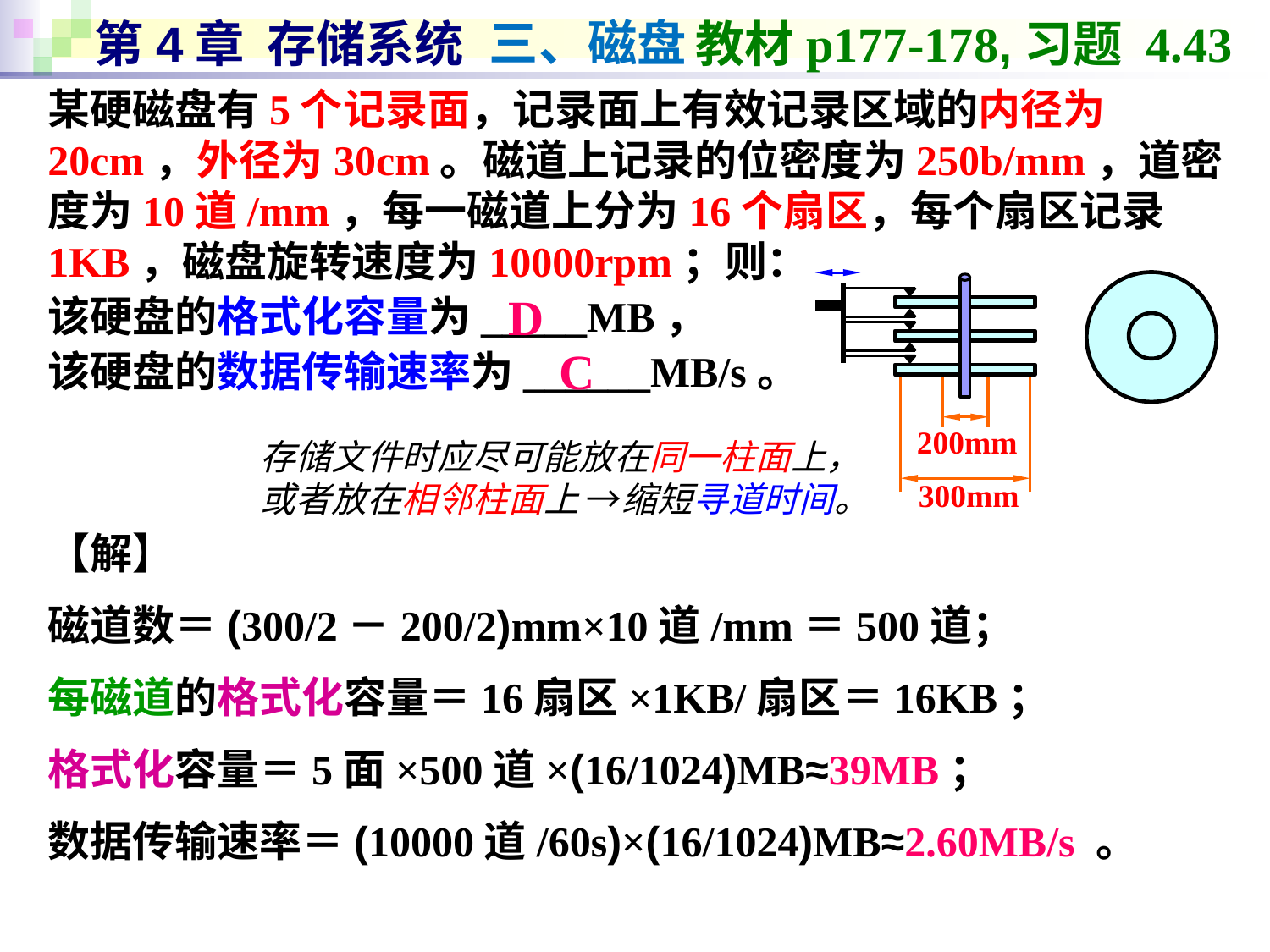

# 第4章  存储系统
三、磁盘
教材p177-178,习题 4.43
某硬磁盘有5个记录面，记录面上有效记录区域的内径为20cm，外径为30cm。磁道上记录的位密度为250b/mm，道密度为10道/mm，每一磁道上分为16个扇区，每个扇区记录1KB，磁盘旋转速度为10000rpm；则：
该硬盘的格式化容量为_____MB，
该硬盘的数据传输速率为______MB/s。

【解】
磁道数＝(300/2－200/2)mm×10道/mm＝500道；
每磁道的格式化容量＝16扇区×1KB/扇区＝16KB；
格式化容量＝5面×500道×(16/1024)MB≈39MB；
数据传输速率＝(10000道/60s)×(16/1024)MB≈2.60MB/s 。

D

C

200mm
存储文件时应尽可能放在同一柱面上，
或者放在相邻柱面上 →缩短寻道时间。
300mm
22